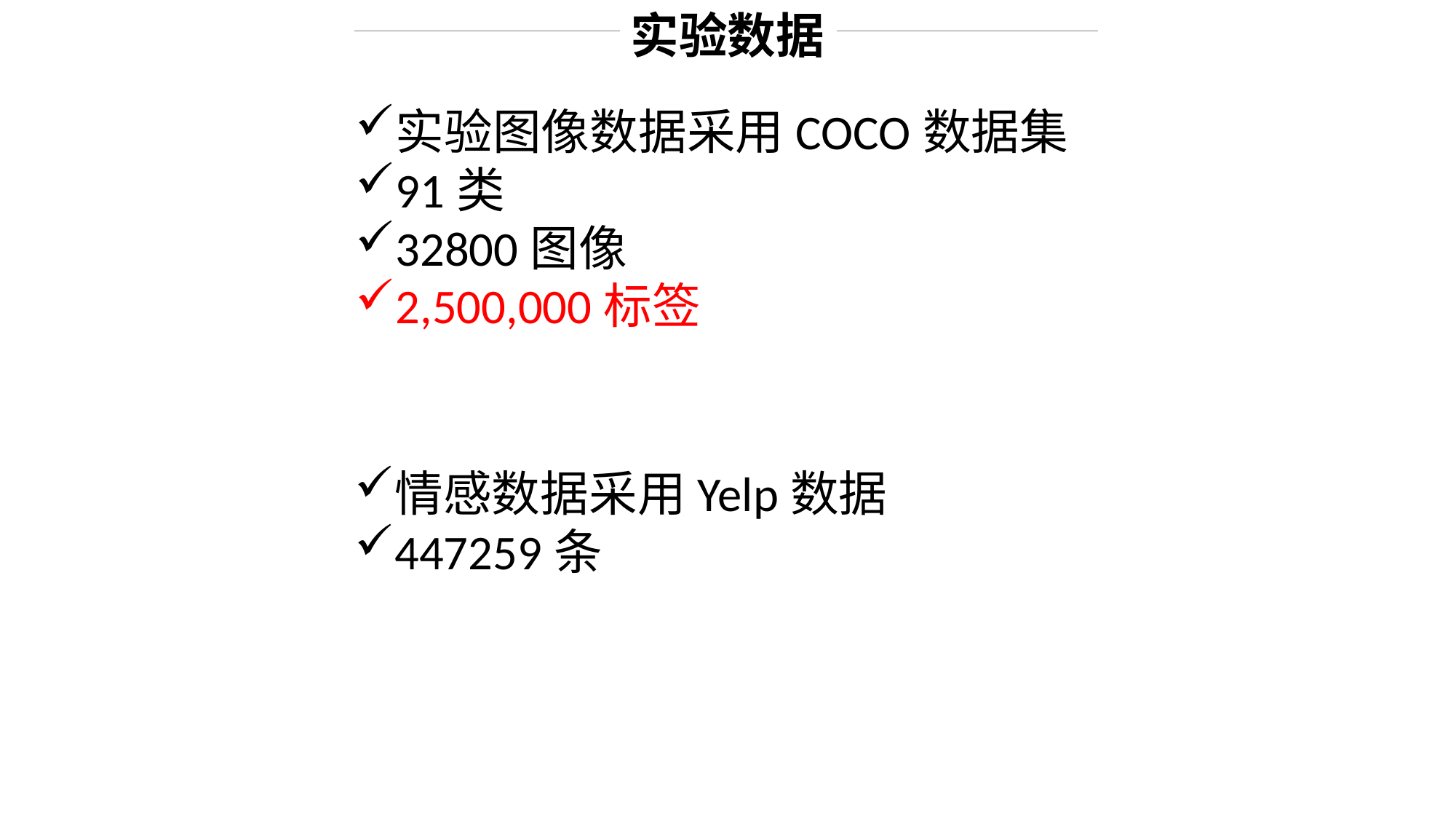

实验数据
实验图像数据采用COCO数据集
91类
32800图像
2,500,000标签

情感数据采用Yelp数据
447259条